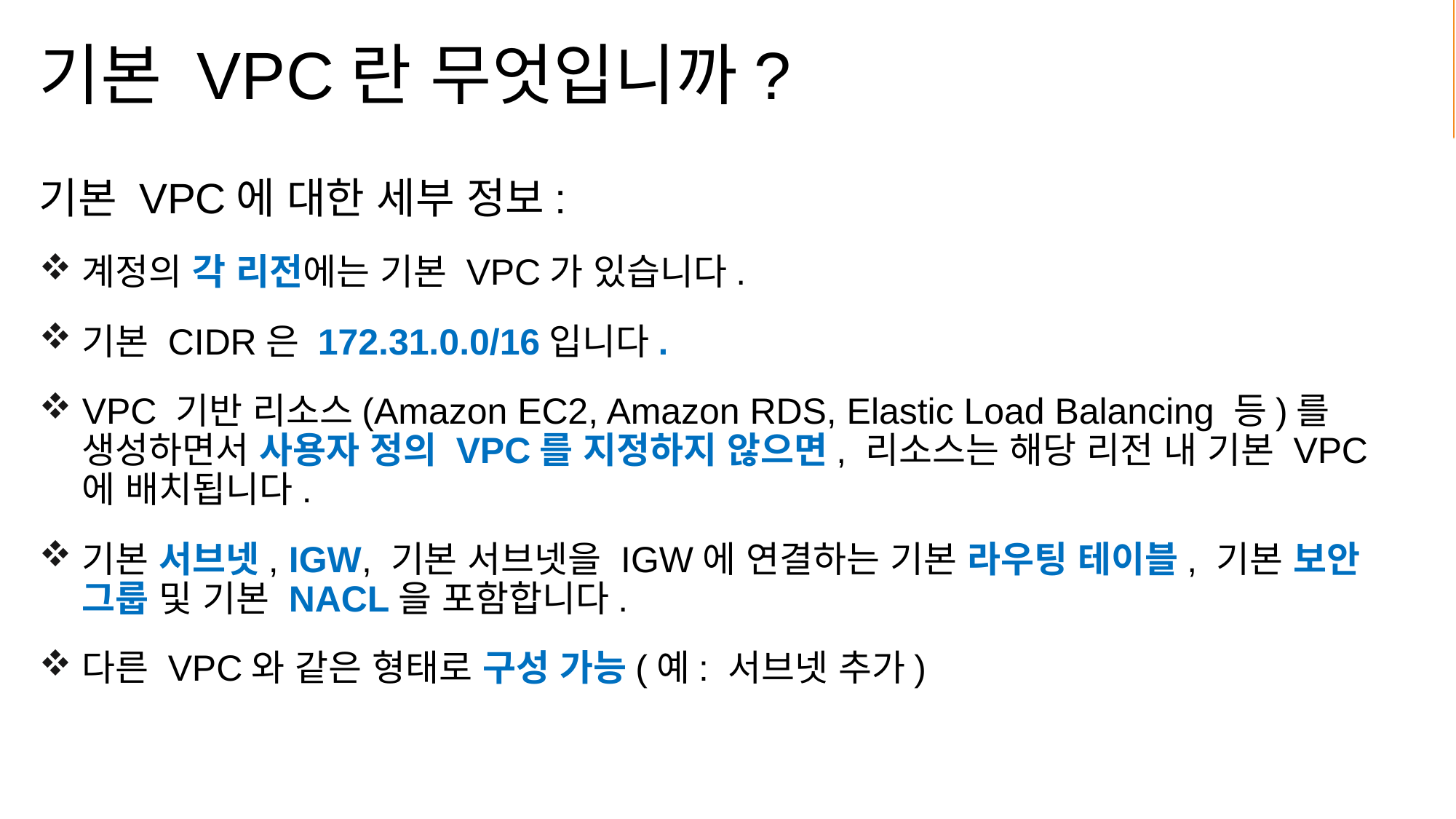

# 기본 VPC란 무엇입니까?
기본 VPC에 대한 세부 정보:
계정의 각 리전에는 기본 VPC가 있습니다.
기본 CIDR은 172.31.0.0/16입니다.
VPC 기반 리소스(Amazon EC2, Amazon RDS, Elastic Load Balancing 등)를 생성하면서 사용자 정의 VPC를 지정하지 않으면, 리소스는 해당 리전 내 기본 VPC에 배치됩니다.
기본 서브넷, IGW, 기본 서브넷을 IGW에 연결하는 기본 라우팅 테이블, 기본 보안 그룹 및 기본 NACL을 포함합니다.
다른 VPC와 같은 형태로 구성 가능(예: 서브넷 추가)